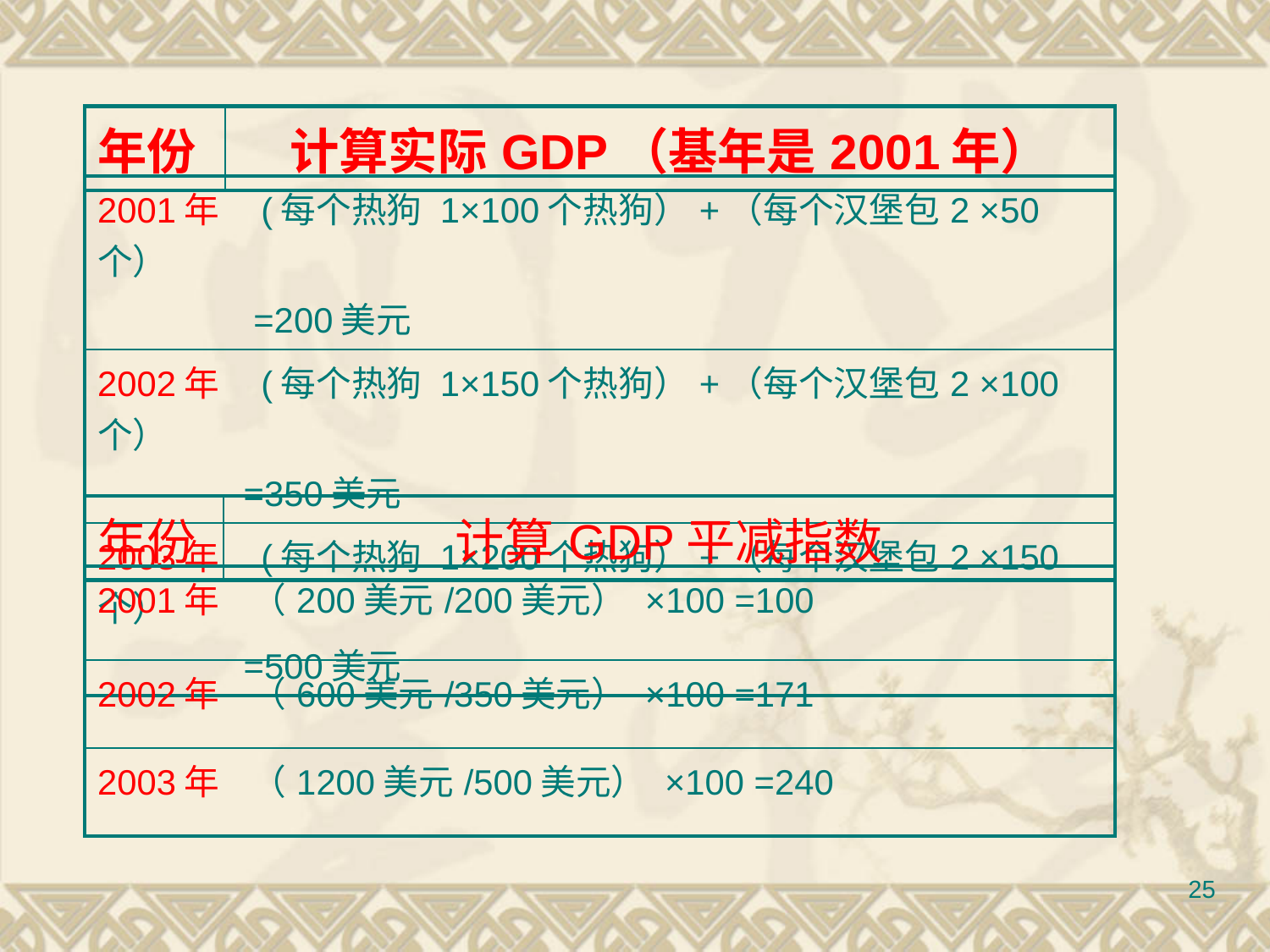

| 年份 | 计算实际GDP（基年是2001年） |
| --- | --- |
| 2001年 (每个热狗 1×100个热狗）+（每个汉堡包2 ×50个） =200美元 |
| --- |
| 2002年 (每个热狗 1×150个热狗）+（每个汉堡包2 ×100个） =350美元 |
| 2003年 (每个热狗 1×200个热狗）+（每个汉堡包2 ×150个） =500美元 |
| 年份 | 计算GDP平减指数 |
| --- | --- |
| 2001年 （200美元/200美元） ×100 =100 |
| --- |
| 2002年 （600美元/350美元） ×100 =171 |
| 2003年 （1200美元/500美元） ×100 =240 |
25